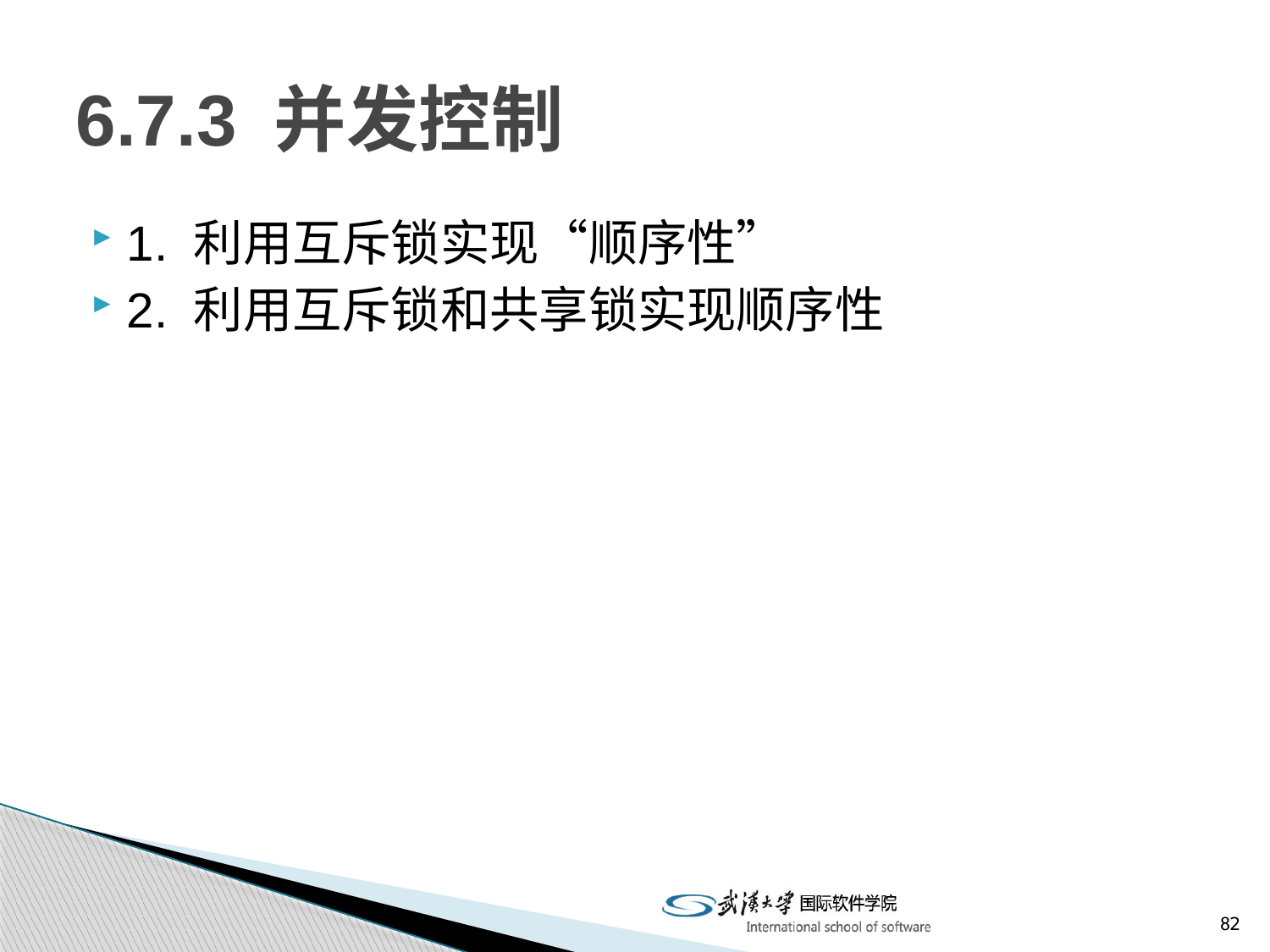

# 6.7.3 并发控制
1. 利用互斥锁实现“顺序性”
2. 利用互斥锁和共享锁实现顺序性

82